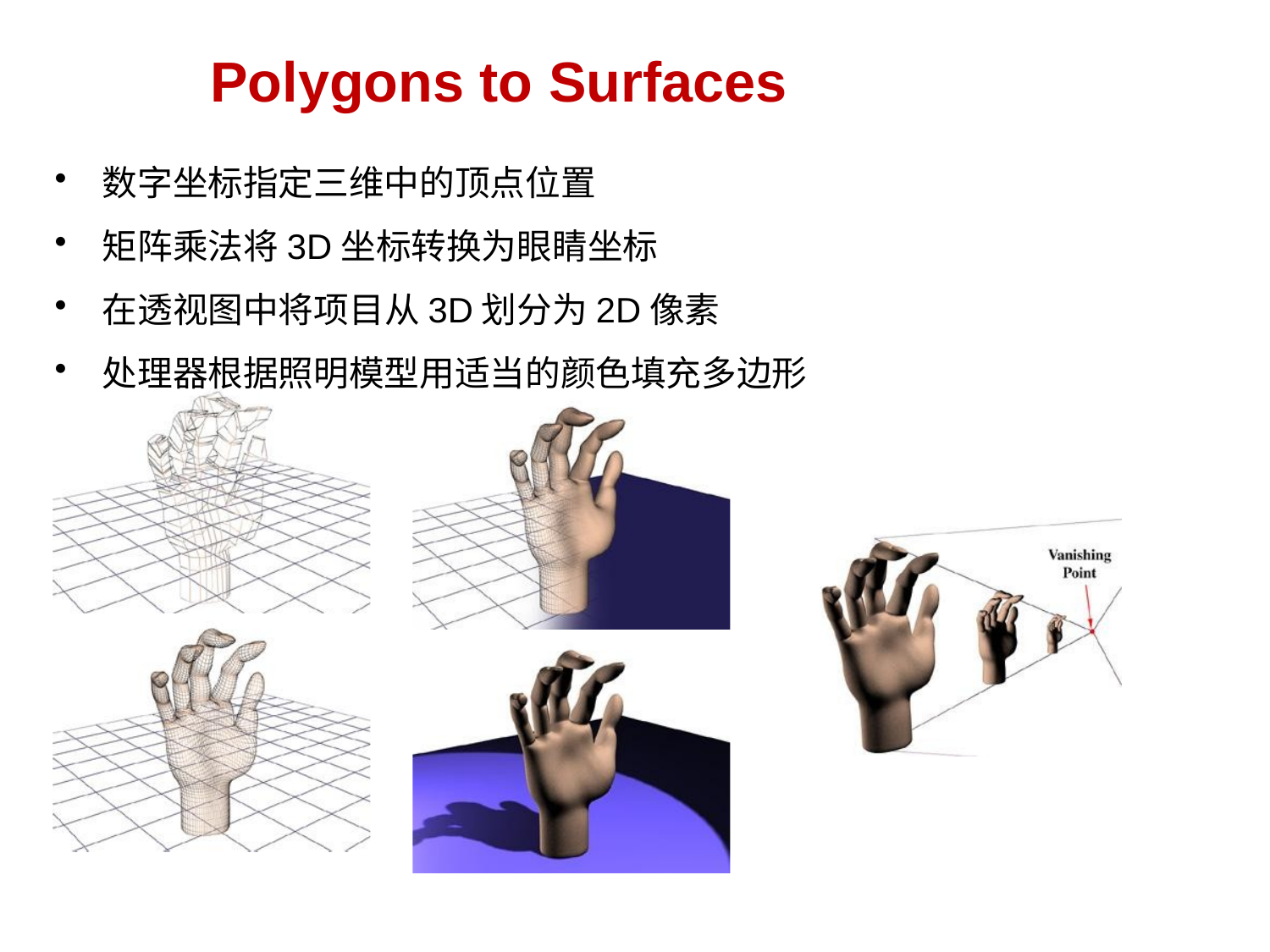

# Polygons to Surfaces
数字坐标指定三维中的顶点位置
矩阵乘法将3D坐标转换为眼睛坐标
在透视图中将项目从3D划分为2D像素
处理器根据照明模型用适当的颜色填充多边形